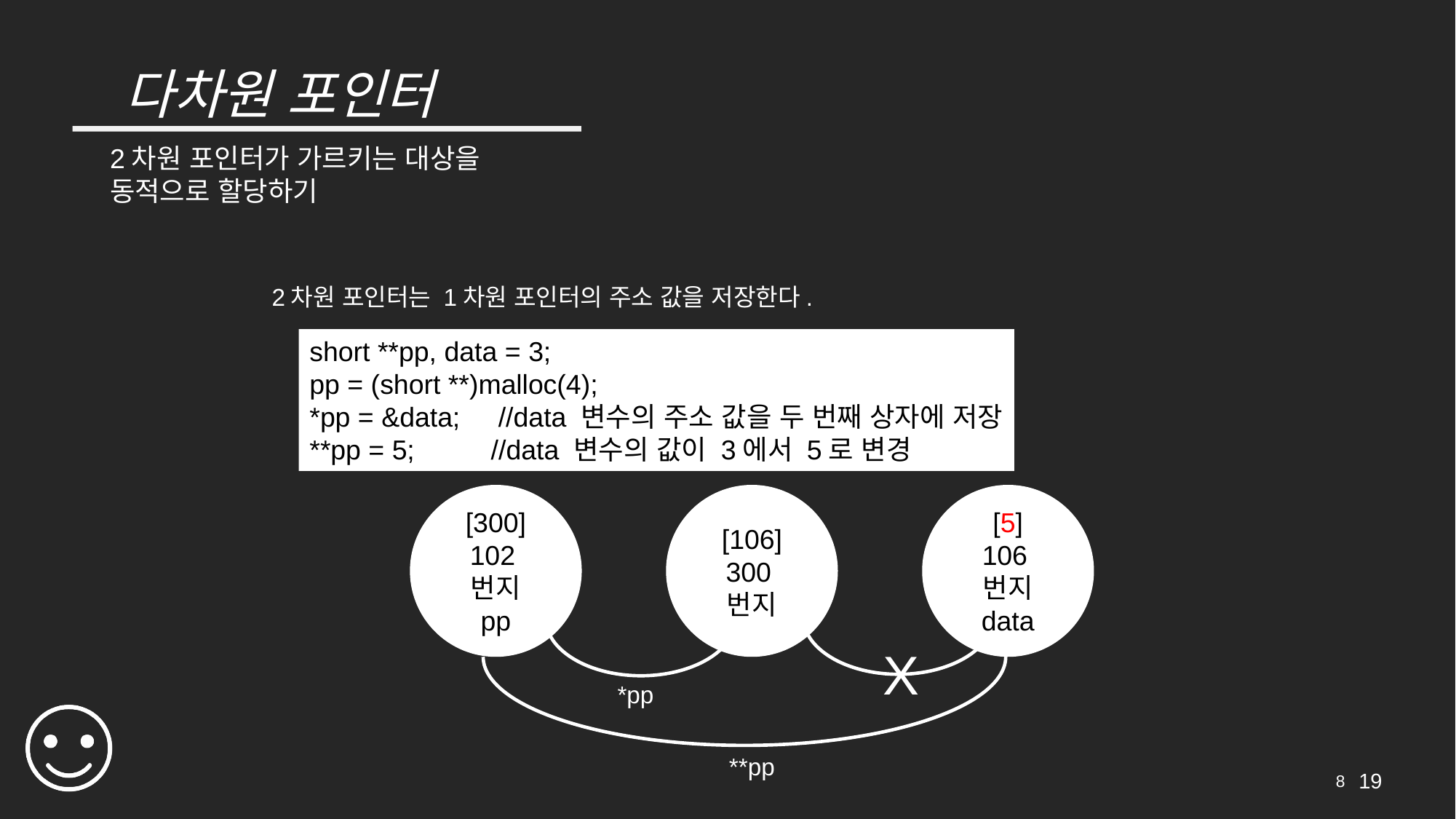

# 다차원 포인터

2차원 포인터가 가르키는 대상을 동적으로 할당하기
2차원 포인터는 1차원 포인터의 주소 값을 저장한다.
short **pp, data = 3;
pp = (short **)malloc(4);
*pp = &data;     //data 변수의 주소 값을 두 번째 상자에 저장
**pp = 5;          //data 변수의 값이 3에서 5로 변경
[300]
102번지
pp
[106]
300번지
[5]
106번지
data

X
*pp
**pp
8